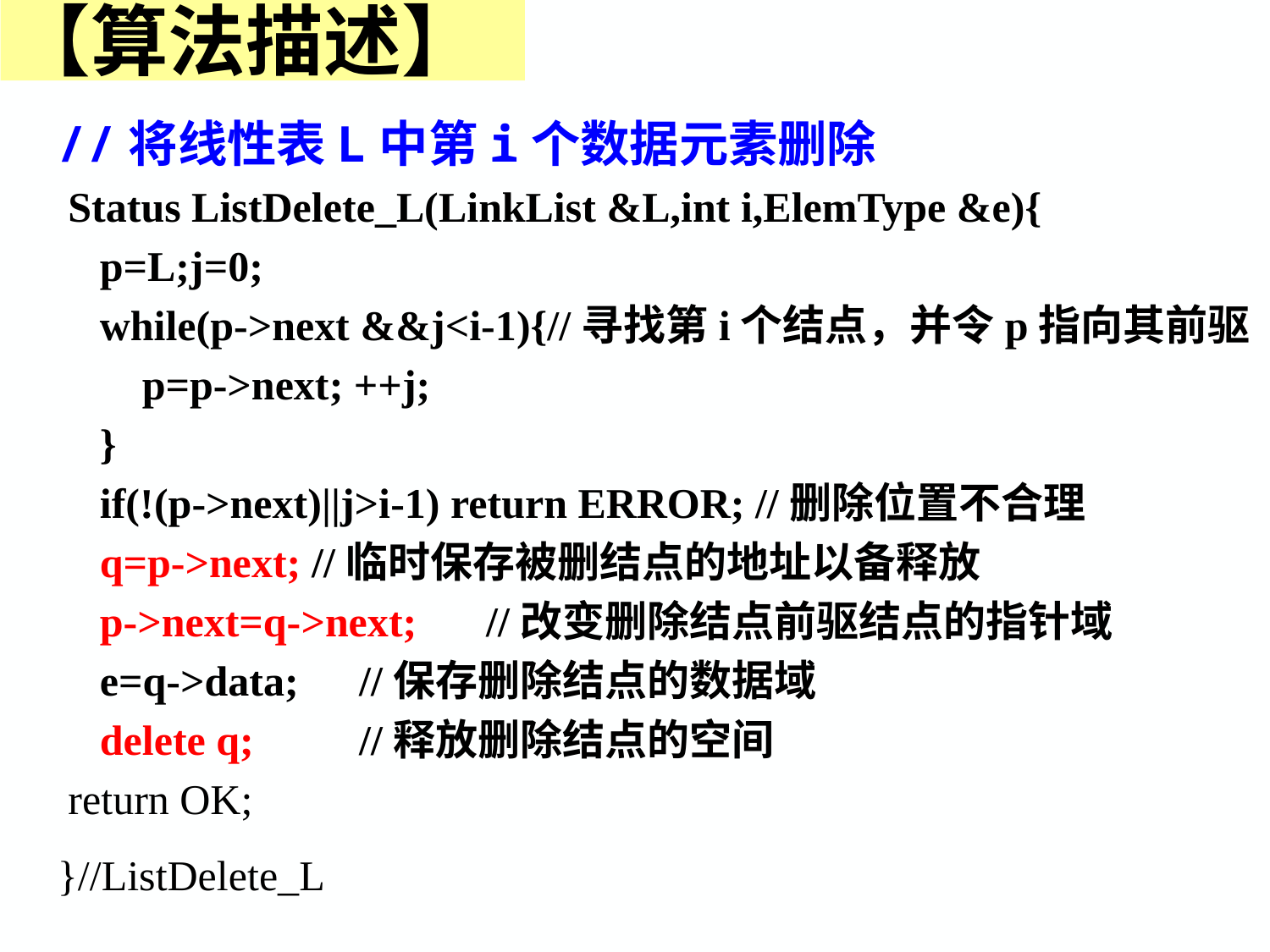

【算法描述】
//将线性表L中第i个数据元素删除
 Status ListDelete_L(LinkList &L,int i,ElemType &e){
    p=L;j=0;
    while(p->next &&j<i-1){//寻找第i个结点，并令p指向其前驱
        p=p->next; ++j;
    }
    if(!(p->next)||j>i-1) return ERROR; //删除位置不合理
    q=p->next; //临时保存被删结点的地址以备释放
    p->next=q->next; 	//改变删除结点前驱结点的指针域
    e=q->data; 	//保存删除结点的数据域
    delete q; 	//释放删除结点的空间
 return OK;
}//ListDelete_L